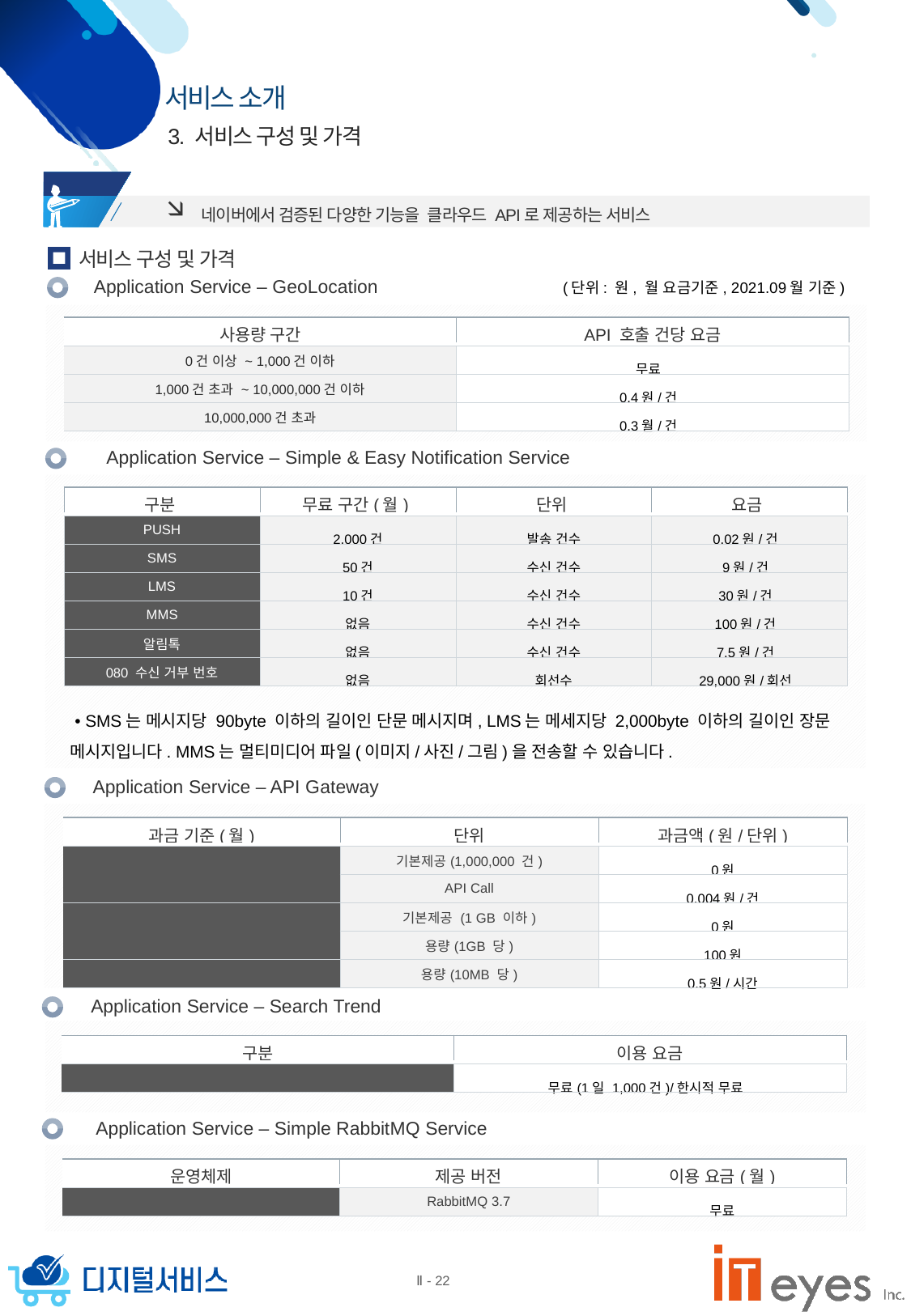

3. 서비스 구성 및 가격
 네이버에서 검증된 다양한 기능을  클라우드 API로 제공하는 서비스
서비스 구성 및 가격

Application Service – GeoLocation

(단위: 원, 월 요금기준, 2021.09월 기준)

| 사용량 구간 | API 호출 건당 요금 |
| --- | --- |
|  |  |
| 0건 이상 ~ 1,000건 이하 | 무료 |
| 1,000건 초과 ~ 10,000,000건 이하 | 0.4원/건 |
| 10,000,000건 초과 | 0.3월/건 |
Application Service – Simple & Easy Notification Service

| 구분 | 무료 구간(월) | 단위 | 요금 |
| --- | --- | --- | --- |
|  |  |  |  |
| PUSH | 2,000건 | 발송 건수 | 0.02원/건 |
| SMS | 50건 | 수신 건수 | 9원/건 |
| LMS | 10건 | 수신 건수 | 30원/건 |
| MMS | 없음 | 수신 건수 | 100원/건 |
| 알림톡 | 없음 | 수신 건수 | 7.5원/건 |
| 080 수신 거부 번호 | 없음 | 회선수 | 29,000원/회선 |
 • SMS는 메시지당 90byte 이하의 길이인 단문 메시지며, LMS는 메세지당 2,000byte 이하의 길이인 장문 메시지입니다. MMS는 멀티미디어 파일(이미지/사진/그림)을 전송할 수 있습니다.
Application Service – API Gateway

| 과금 기준(월) | 단위 | 과금액(원/단위) |
| --- | --- | --- |
|  |  |  |
| API Call수 합산 | 기본제공(1,000,000 건) | 0원 |
|  | API Call | 0.004원/건 |
| 데이터 전송량 | 기본제공 (1 GB 이하) | 0원 |
|  | 용량(1GB 당) | 100원 |
| 캐시 사용량 합산 | 용량(10MB 당) | 0.5원/시간 |
Application Service – Search Trend

| 구분 | 이용 요금 |
| --- | --- |
|  |  |
| Search Trend | 무료(1일 1,000건)/한시적 무료 |
Application Service – Simple RabbitMQ Service

| 운영체제 | 제공 버전 | 이용 요금(월) |
| --- | --- | --- |
|  |  |  |
| CentOS 7.3 | RabbitMQ 3.7 | 무료 |